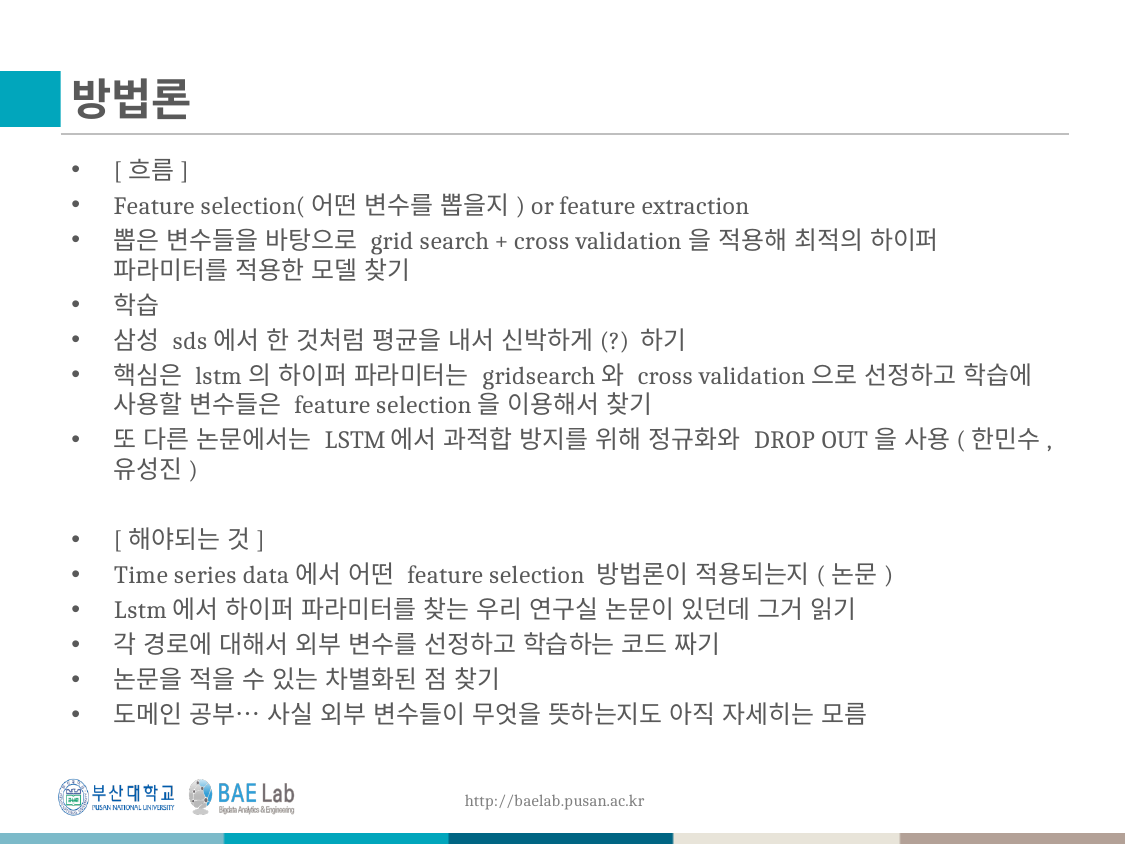

# 방법론
[흐름]
Feature selection(어떤 변수를 뽑을지) or feature extraction
뽑은 변수들을 바탕으로 grid search + cross validation을 적용해 최적의 하이퍼 파라미터를 적용한 모델 찾기
학습
삼성 sds에서 한 것처럼 평균을 내서 신박하게(?) 하기
핵심은 lstm의 하이퍼 파라미터는 gridsearch와 cross validation으로 선정하고 학습에 사용할 변수들은 feature selection을 이용해서 찾기
또 다른 논문에서는 LSTM에서 과적합 방지를 위해 정규화와 DROP OUT을 사용(한민수, 유성진)

[해야되는 것]
Time series data에서 어떤 feature selection 방법론이 적용되는지(논문)
Lstm에서 하이퍼 파라미터를 찾는 우리 연구실 논문이 있던데 그거 읽기
각 경로에 대해서 외부 변수를 선정하고 학습하는 코드 짜기
논문을 적을 수 있는 차별화된 점 찾기
도메인 공부… 사실 외부 변수들이 무엇을 뜻하는지도 아직 자세히는 모름